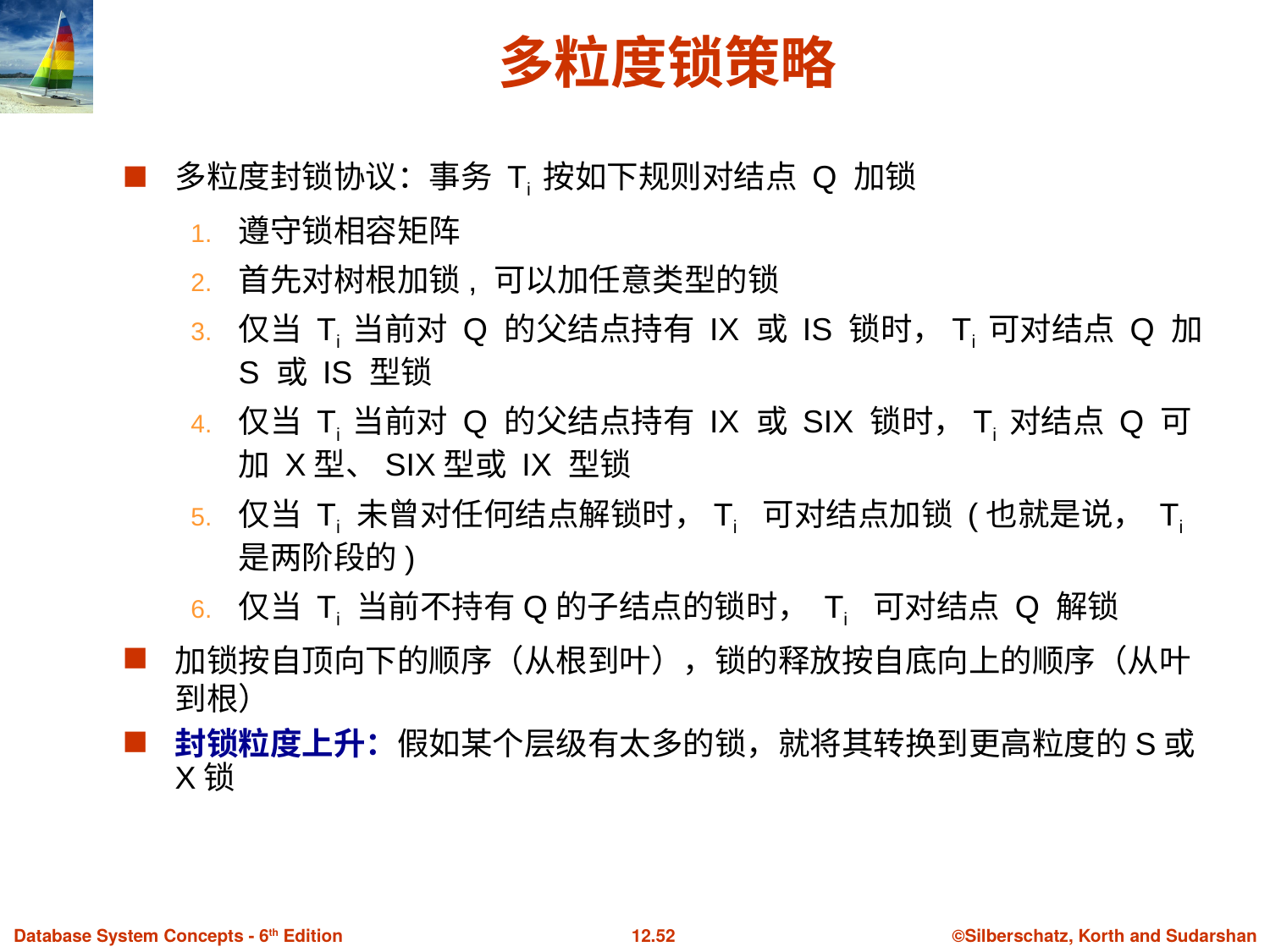

# 多粒度锁策略
多粒度封锁协议：事务 Ti 按如下规则对结点 Q 加锁
遵守锁相容矩阵
首先对树根加锁, 可以加任意类型的锁
仅当 Ti 当前对 Q 的父结点持有 IX 或 IS 锁时，Ti 可对结点 Q 加S 或 IS 型锁
仅当 Ti 当前对 Q 的父结点持有 IX 或 SIX 锁时，Ti 对结点 Q 可加 X型、SIX型或 IX 型锁
仅当 Ti 未曾对任何结点解锁时，Ti  可对结点加锁 (也就是说， Ti 是两阶段的)
仅当 Ti 当前不持有Q的子结点的锁时， Ti  可对结点 Q 解锁
加锁按自顶向下的顺序（从根到叶），锁的释放按自底向上的顺序（从叶到根）
封锁粒度上升：假如某个层级有太多的锁，就将其转换到更高粒度的S或X锁